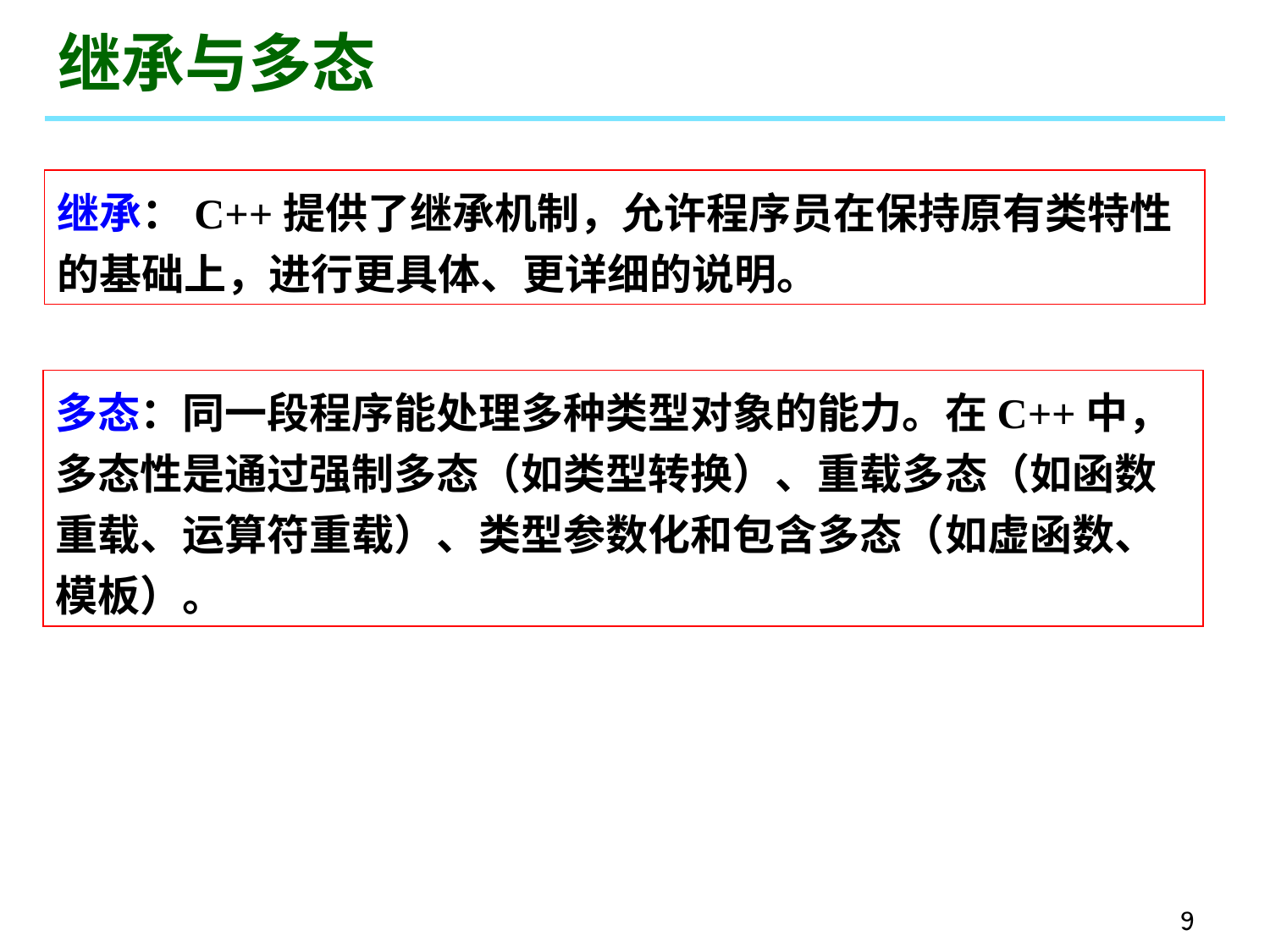

# 继承与多态
继承：C++提供了继承机制，允许程序员在保持原有类特性的基础上，进行更具体、更详细的说明。
多态：同一段程序能处理多种类型对象的能力。在C++中，多态性是通过强制多态（如类型转换）、重载多态（如函数重载、运算符重载）、类型参数化和包含多态（如虚函数、模板）。
9